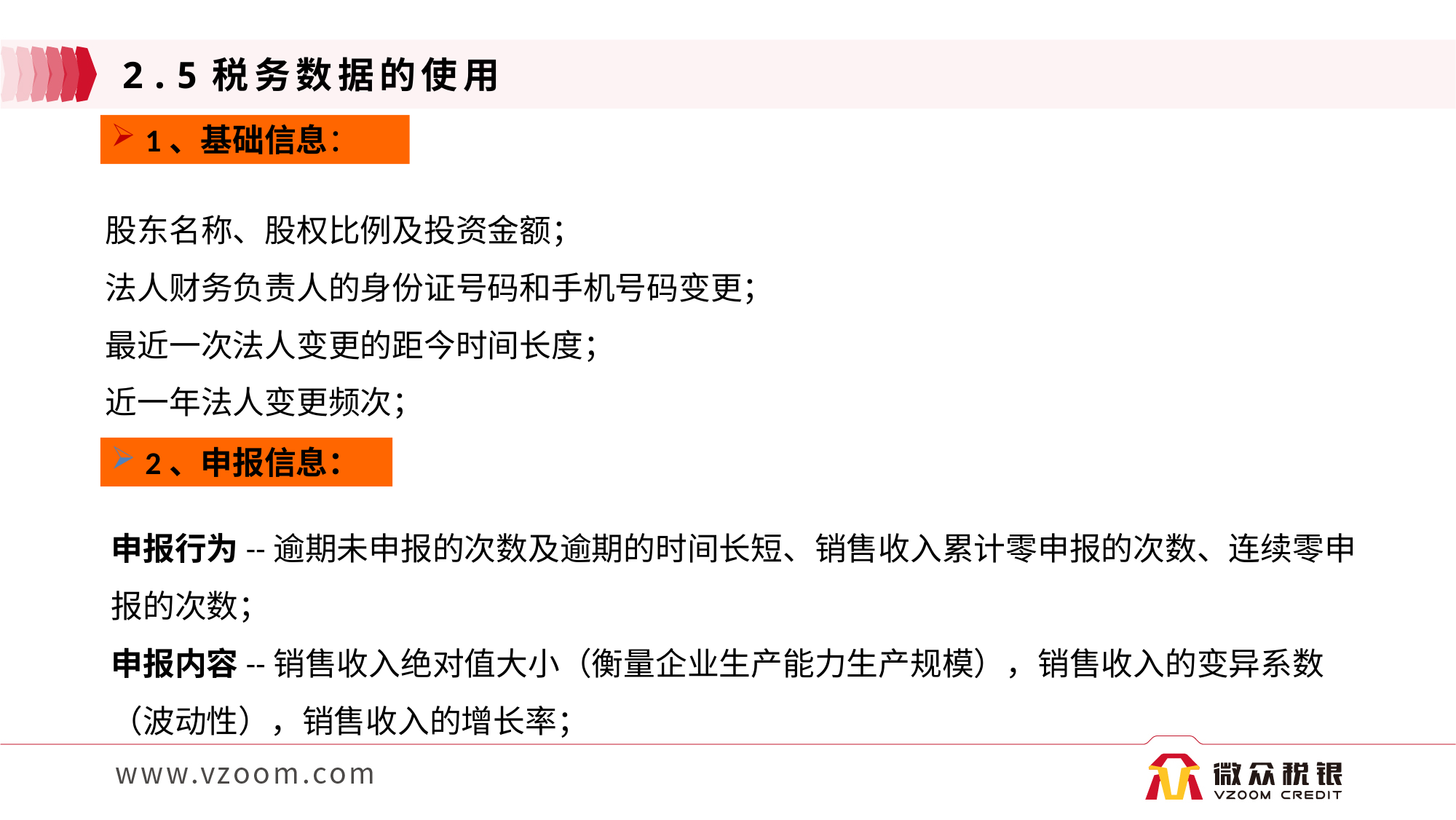

# 2.5税务数据的使用
1、基础信息：
股东名称、股权比例及投资金额；
法人财务负责人的身份证号码和手机号码变更；
最近一次法人变更的距今时间长度；
近一年法人变更频次；
2、申报信息：
申报行为--逾期未申报的次数及逾期的时间长短、销售收入累计零申报的次数、连续零申报的次数；
申报内容--销售收入绝对值大小（衡量企业生产能力生产规模），销售收入的变异系数（波动性），销售收入的增长率；